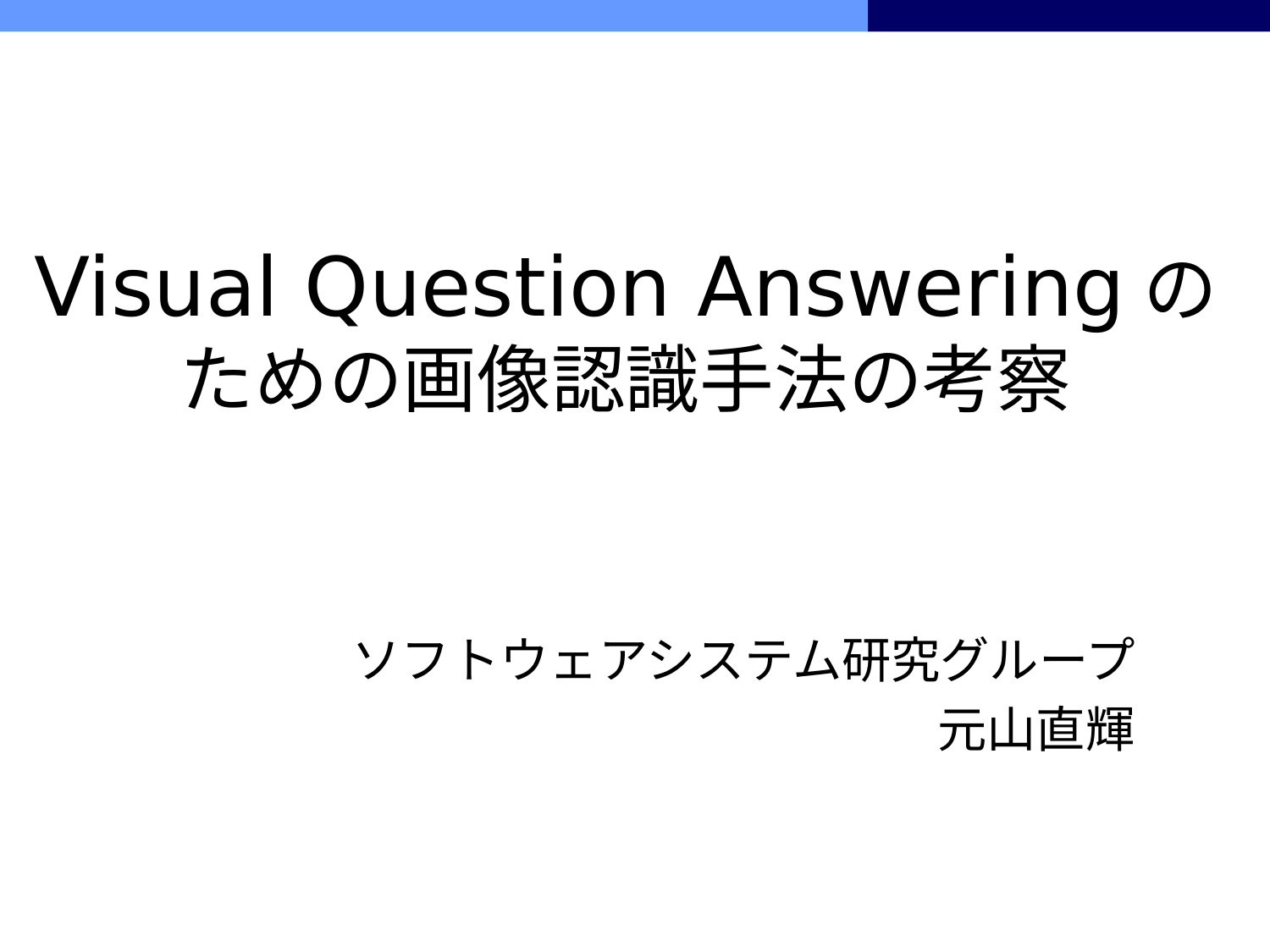

# Visual Question Answeringのための画像認識手法の考察
ソフトウェアシステム研究グループ
元山直輝